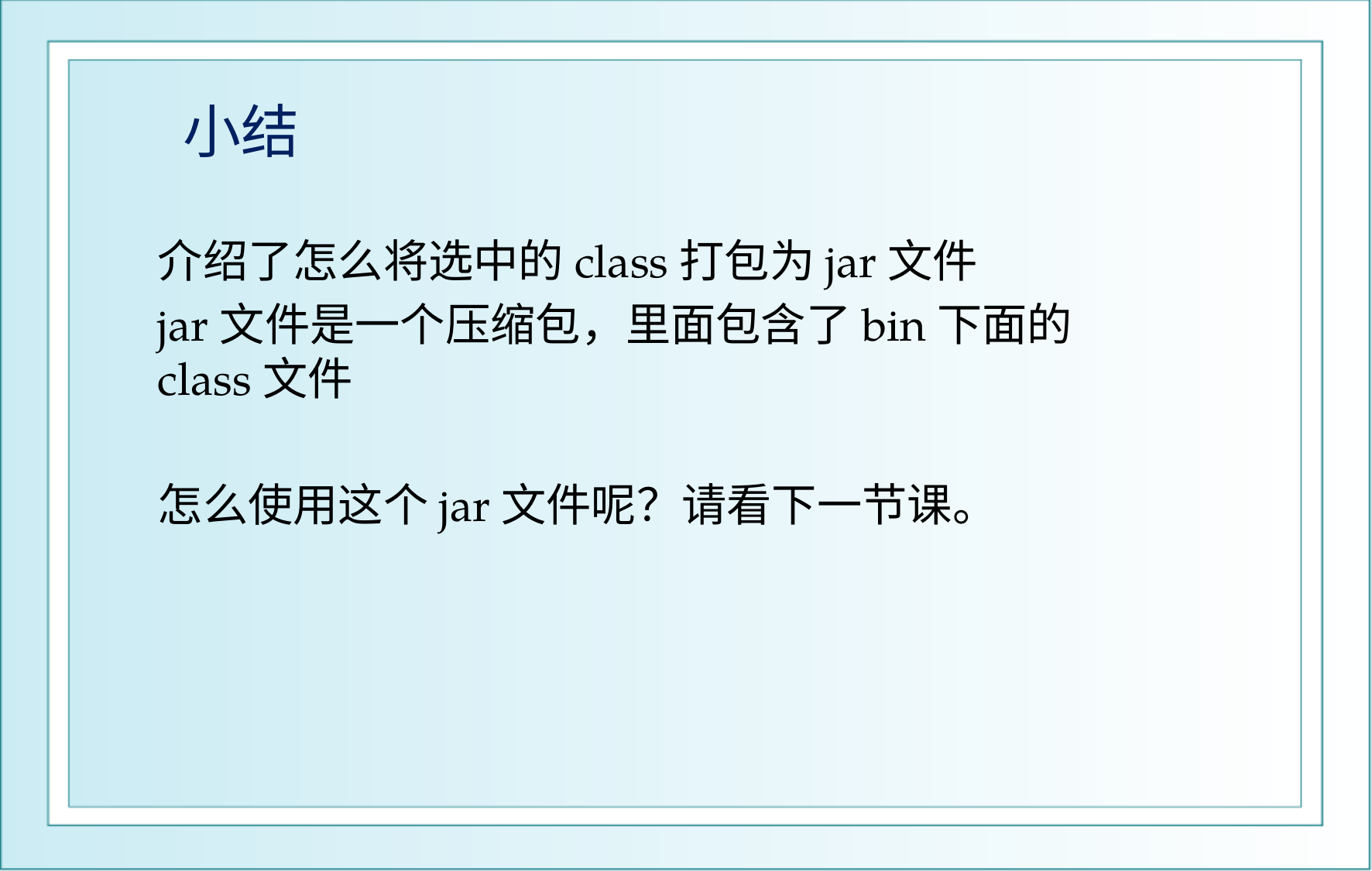

# 小结
介绍了怎么将选中的class打包为jar文件
jar文件是一个压缩包，里面包含了bin下面的class文件

怎么使用这个jar文件呢？请看下一节课。